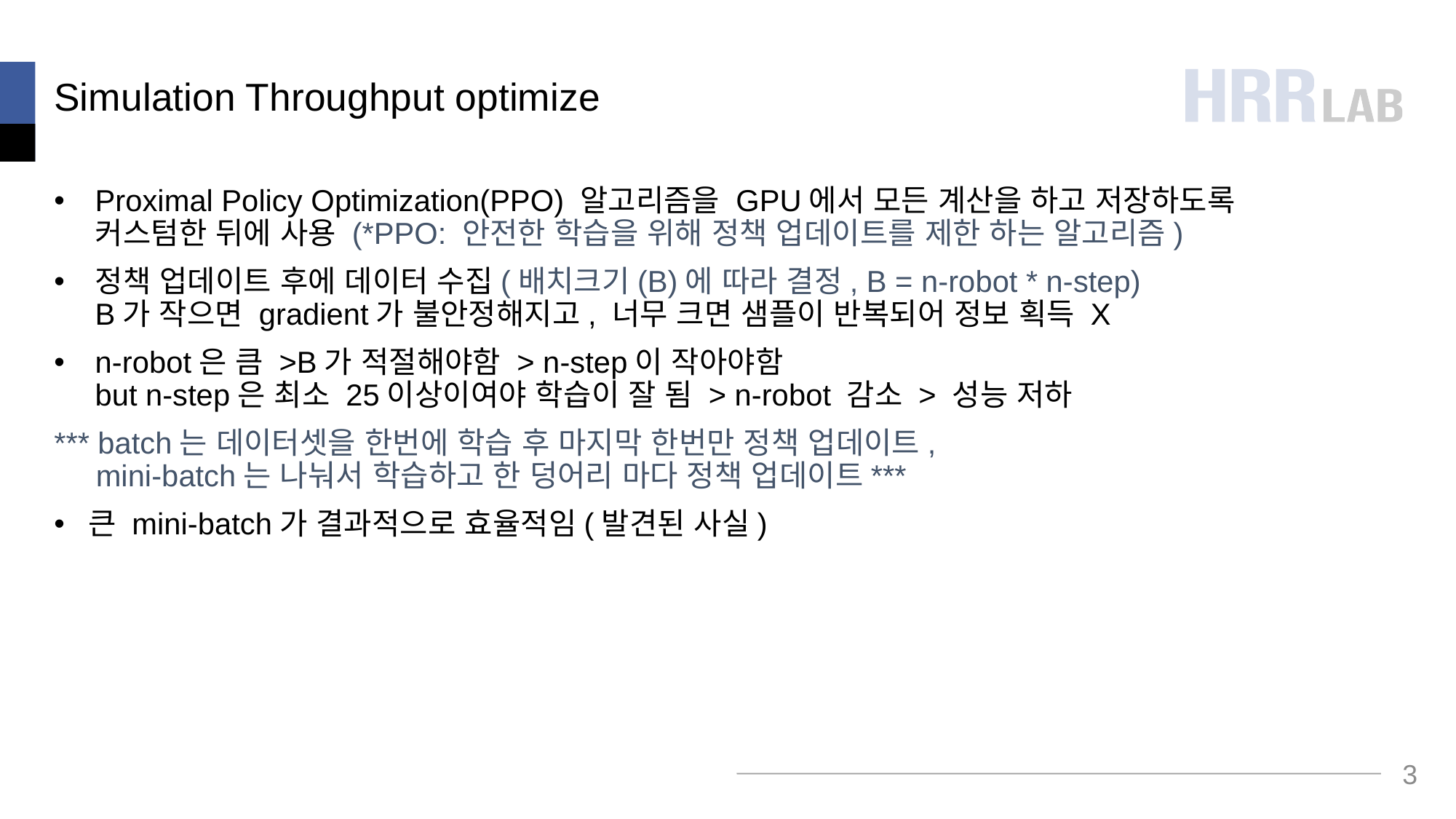

# Simulation Throughput optimize

Proximal Policy Optimization(PPO) 알고리즘을 GPU에서 모든 계산을 하고 저장하도록
커스텀한 뒤에 사용 (*PPO: 안전한 학습을 위해 정책 업데이트를 제한 하는 알고리즘)
정책 업데이트 후에 데이터 수집(배치크기(B)에 따라 결정, B = n-robot * n-step)
B가 작으면 gradient가 불안정해지고, 너무 크면 샘플이 반복되어 정보 획득 X
n-robot은 큼 >B가 적절해야함 > n-step이 작아야함
but n-step은 최소 25이상이여야 학습이 잘 됨 > n-robot 감소 > 성능 저하
*** batch는 데이터셋을 한번에 학습 후 마지막 한번만 정책 업데이트,
     mini-batch는 나눠서 학습하고 한 덩어리 마다 정책 업데이트***
큰 mini-batch가 결과적으로 효율적임(발견된 사실)
3